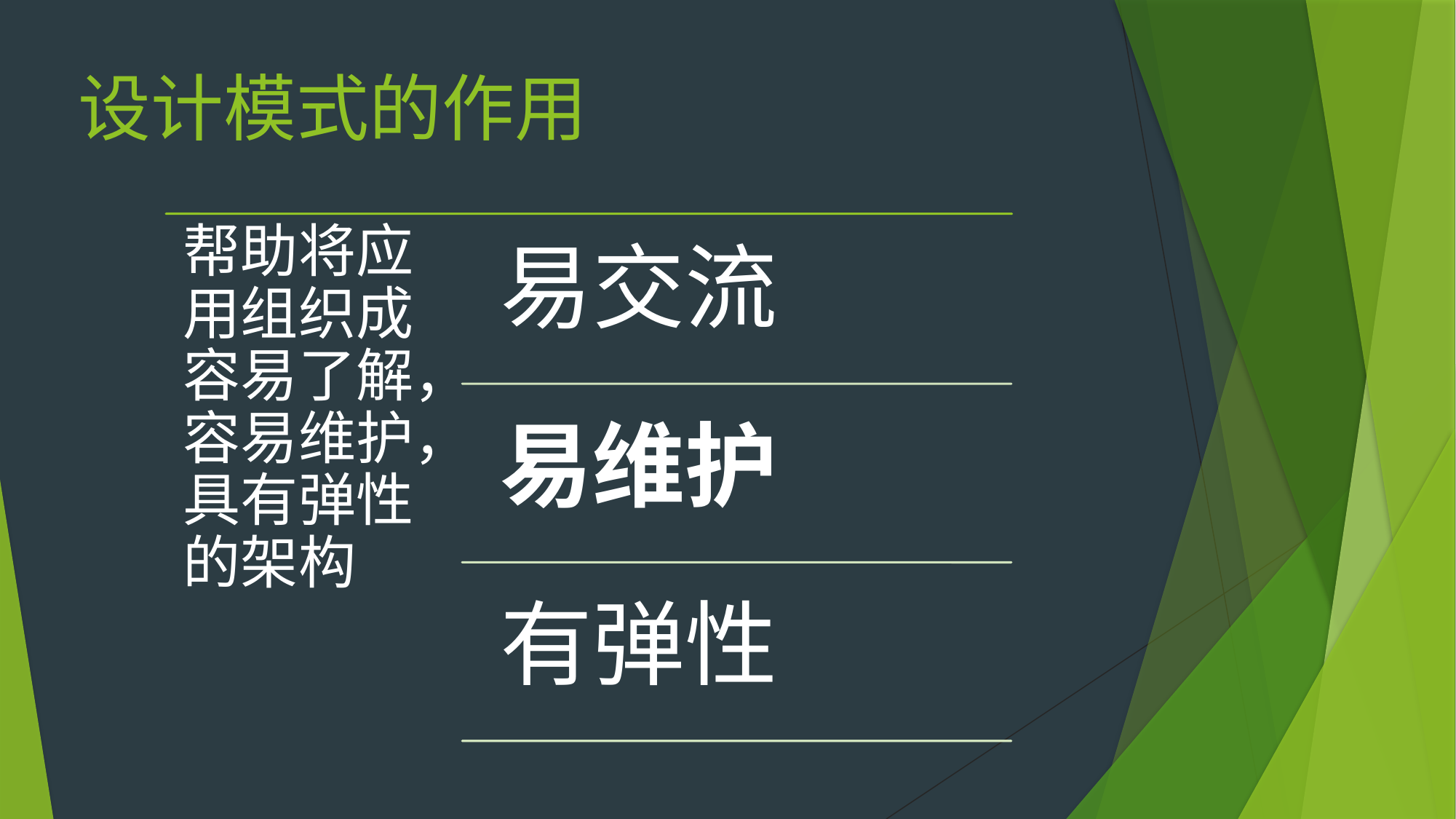

# 设计模式的作用

帮助将应用组织成容易了解，容易维护，具有弹性的架构

易交流
易维护
有弹性